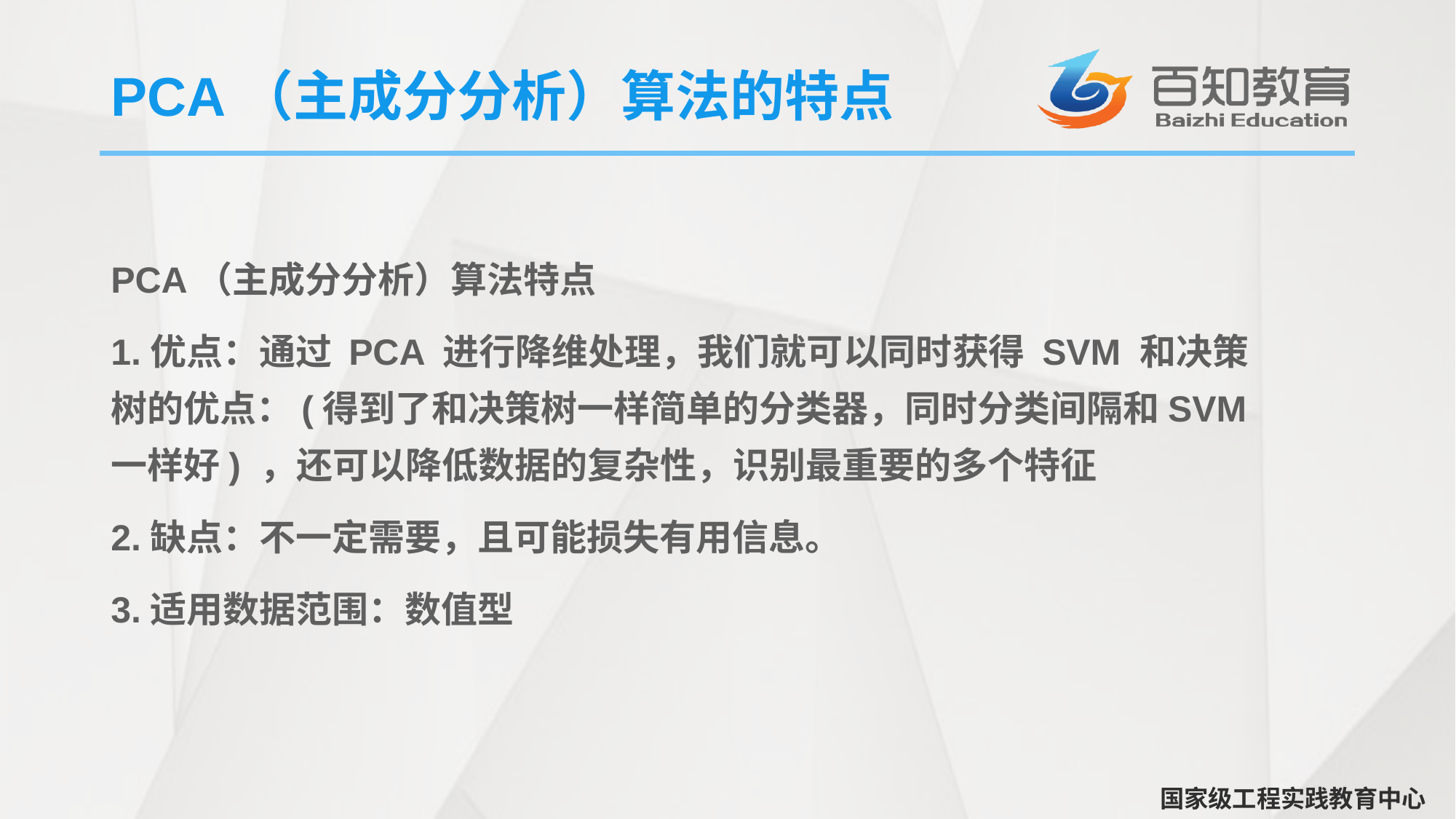

# PCA（主成分分析）算法的特点

PCA（主成分分析）算法特点
1.优点：通过 PCA 进行降维处理，我们就可以同时获得 SVM 和决策树的优点：(得到了和决策树一样简单的分类器，同时分类间隔和SVM一样好) ，还可以降低数据的复杂性，识别最重要的多个特征
2.缺点：不一定需要，且可能损失有用信息。
3.适用数据范围：数值型